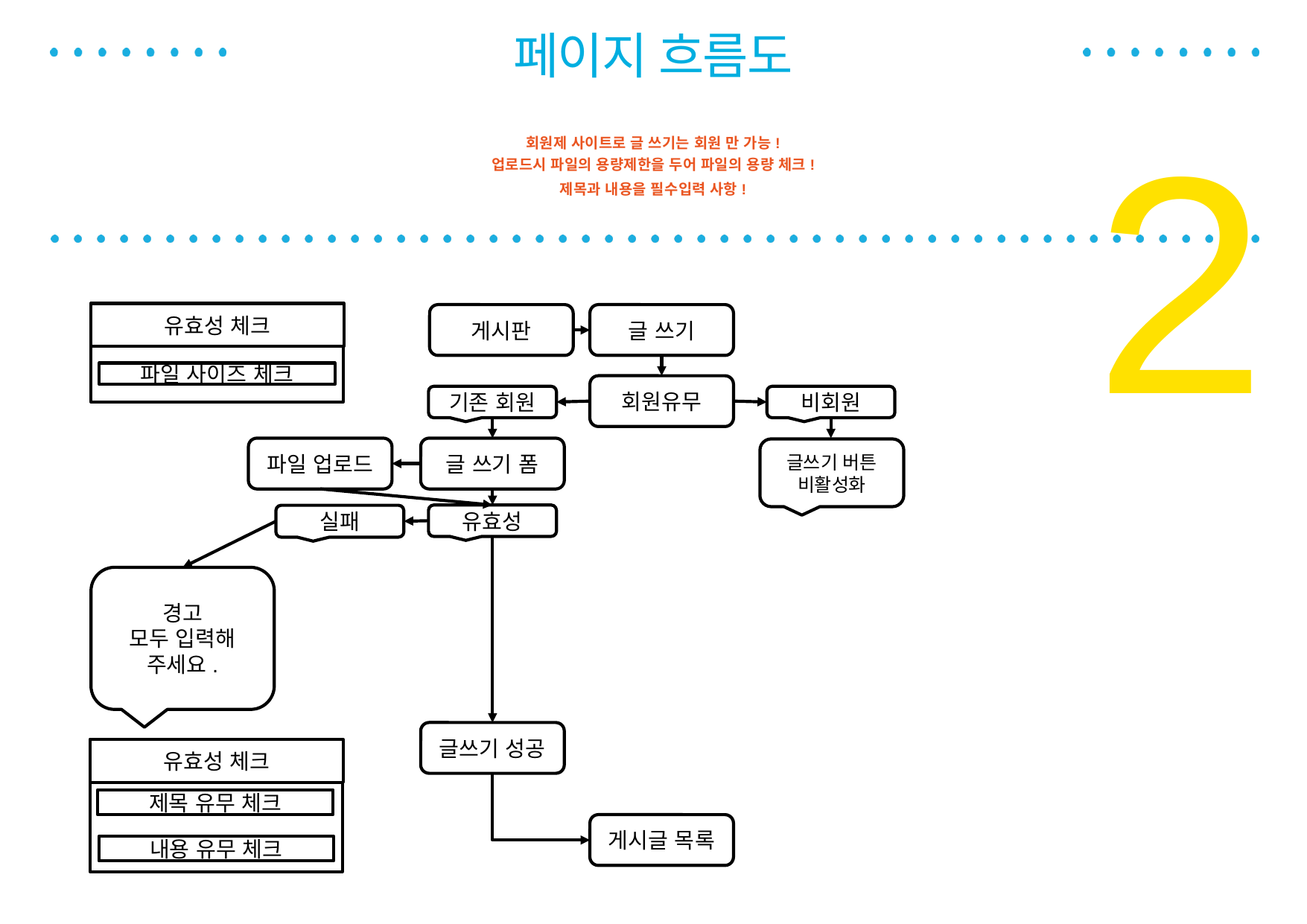

페이지 흐름도
회원제 사이트로 글 쓰기는 회원 만 가능!
업로드시 파일의 용량제한을 두어 파일의 용량 체크!
제목과 내용을 필수입력 사항!
2

유효성 체크
파일 사이즈 체크
게시판
글 쓰기
회원유무
기존 회원
비회원
파일 업로드
글 쓰기 폼
글쓰기 버튼 비활성화
유효성
실패
경고
모두 입력해 주세요.
글쓰기 성공

유효성 체크
제목 유무 체크
내용 유무 체크
게시글 목록